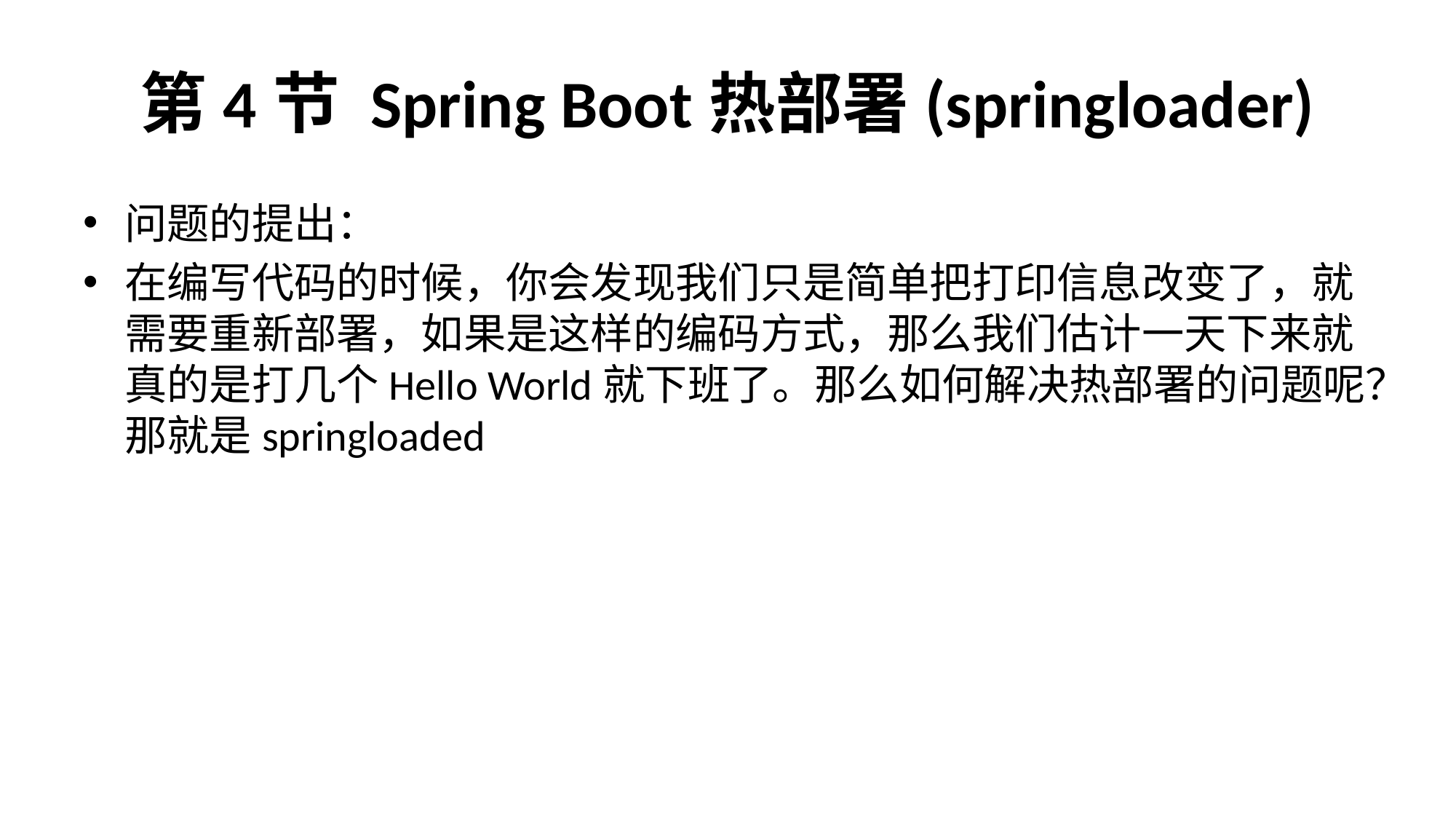

# 第4节 Spring Boot热部署(springloader)
问题的提出：
在编写代码的时候，你会发现我们只是简单把打印信息改变了，就需要重新部署，如果是这样的编码方式，那么我们估计一天下来就真的是打几个Hello World就下班了。那么如何解决热部署的问题呢？那就是springloaded